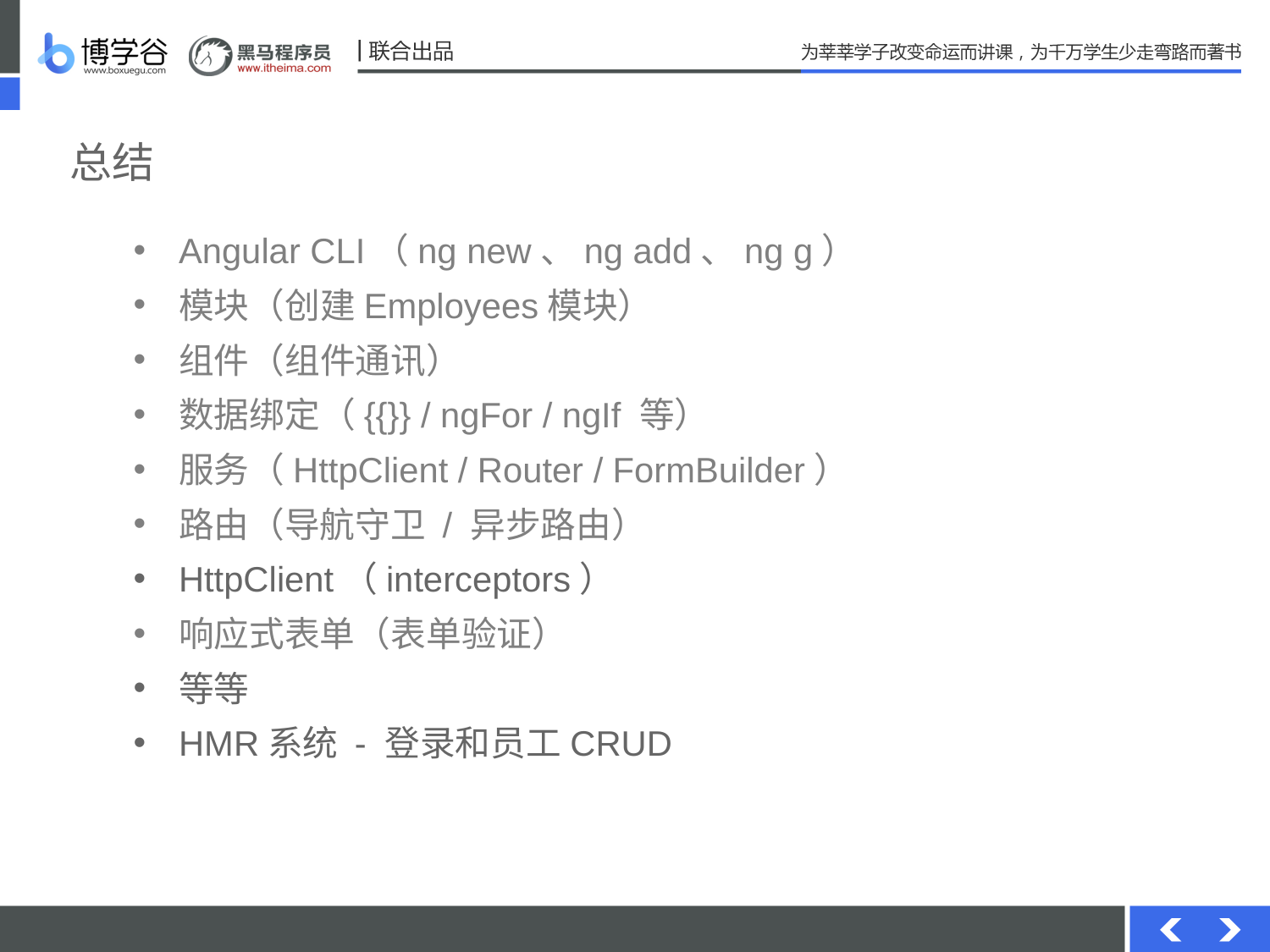

# 总结
Angular CLI（ng new、ng add、ng g）
模块（创建Employees模块）
组件（组件通讯）
数据绑定（{{}} / ngFor / ngIf 等）
服务（HttpClient / Router / FormBuilder）
路由（导航守卫 / 异步路由）
HttpClient（interceptors）
响应式表单（表单验证）
等等
HMR系统 - 登录和员工CRUD